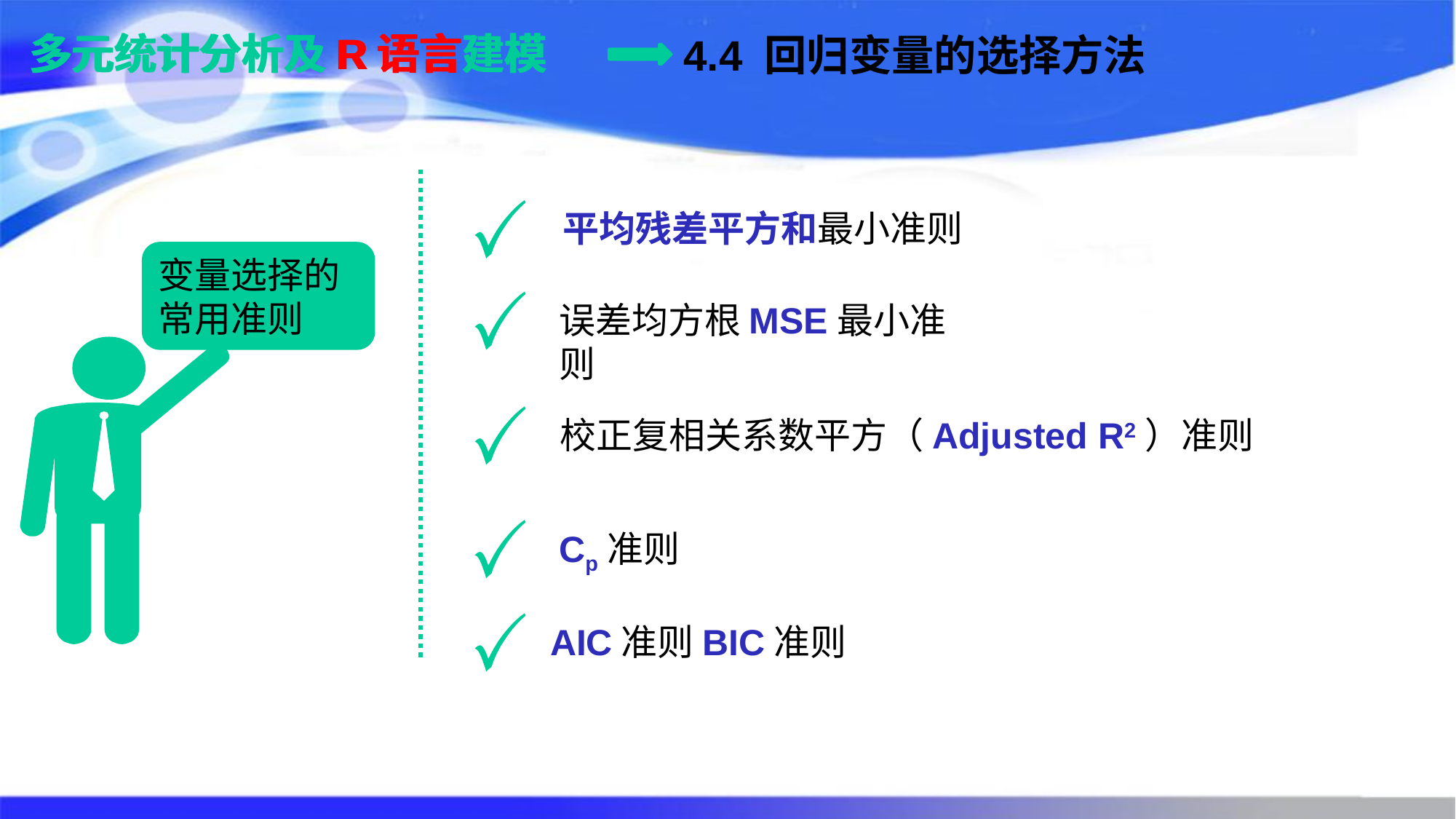

多元统计分析及R语言建模
多元统计分析及R语言建模
4.4 回归变量的选择方法

平均残差平方和最小准则
变量选择的常用准则

误差均方根MSE最小准则

校正复相关系数平方（Adjusted R2）准则

Cp准则

AIC准则BIC准则